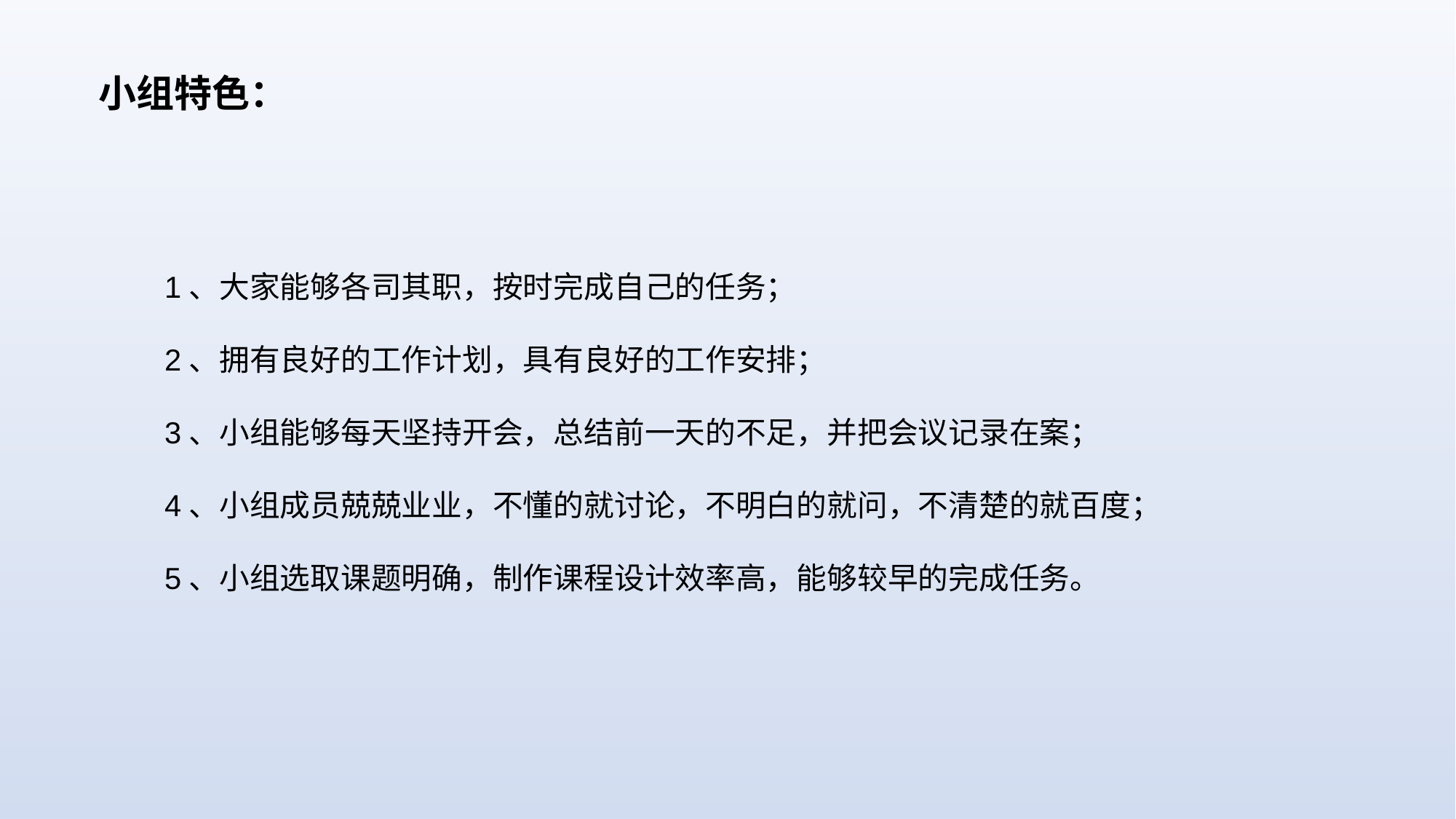

小组特色：
1、大家能够各司其职，按时完成自己的任务；

2、拥有良好的工作计划，具有良好的工作安排；

3、小组能够每天坚持开会，总结前一天的不足，并把会议记录在案；

4、小组成员兢兢业业，不懂的就讨论，不明白的就问，不清楚的就百度；

5、小组选取课题明确，制作课程设计效率高，能够较早的完成任务。